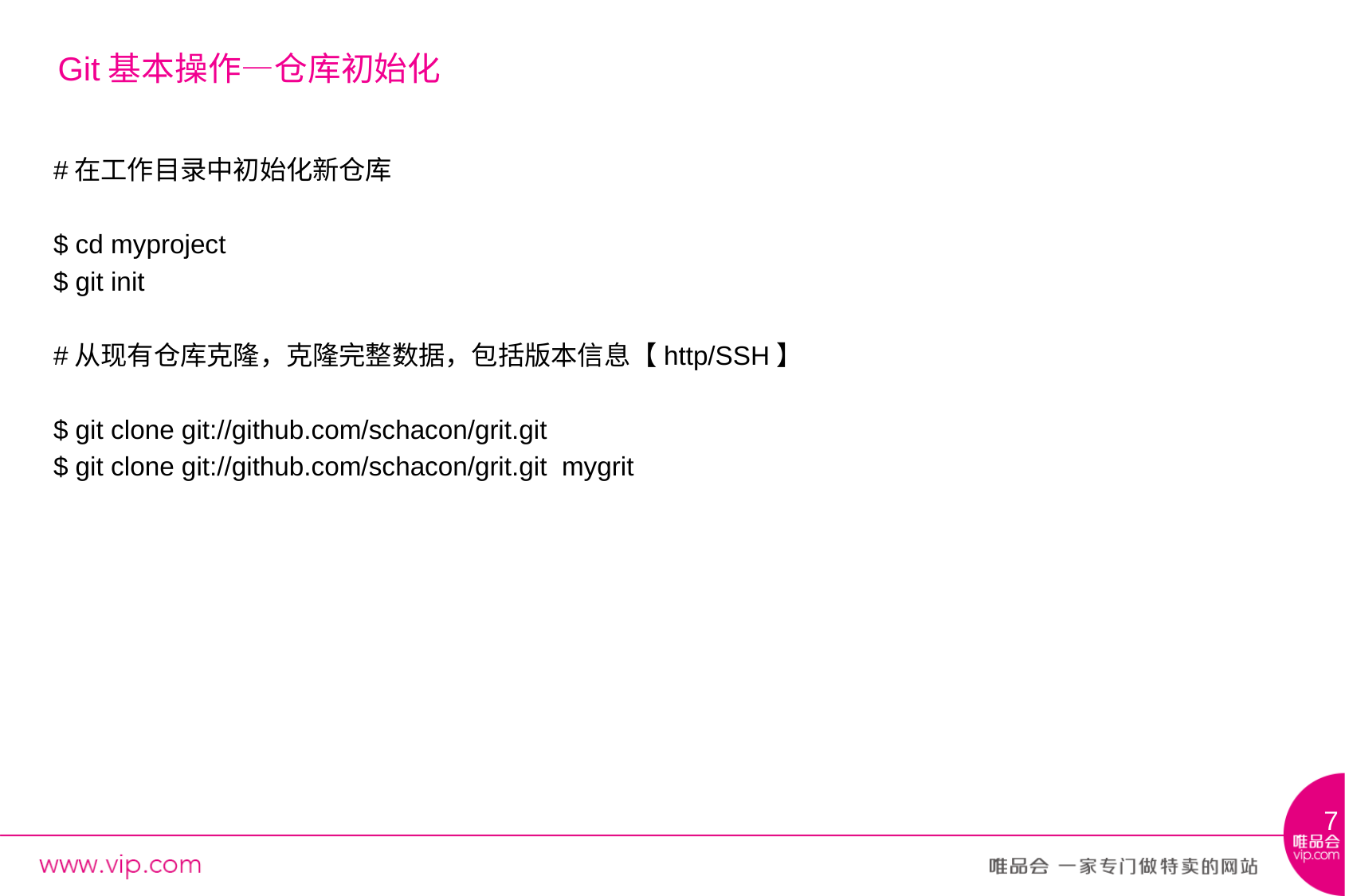

# Git基本操作—仓库初始化
#在工作目录中初始化新仓库

$ cd myproject
$ git init

#从现有仓库克隆，克隆完整数据，包括版本信息【http/SSH】

$ git clone git://github.com/schacon/grit.git
$ git clone git://github.com/schacon/grit.git  mygrit